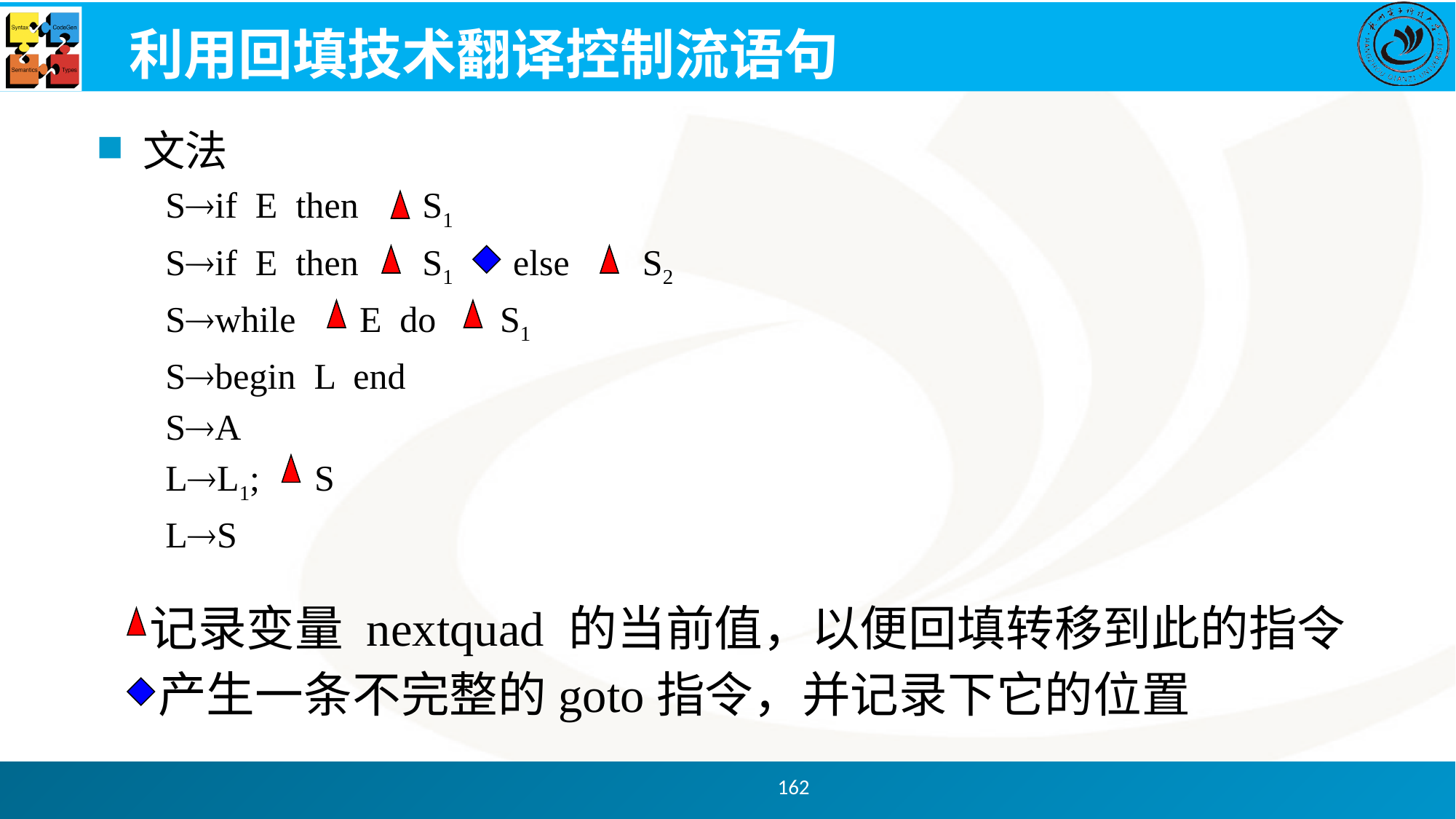

# 利用回填技术翻译控制流语句
文法
S→if  E  then       S1
S→if  E  then       S1       else        S2
S→while       E  do       S1
S→begin  L  end
S→A
L→L1;      S
L→S

记录变量 nextquad 的当前值，以便回填转移到此的指令

产生一条不完整的goto指令，并记录下它的位置

162